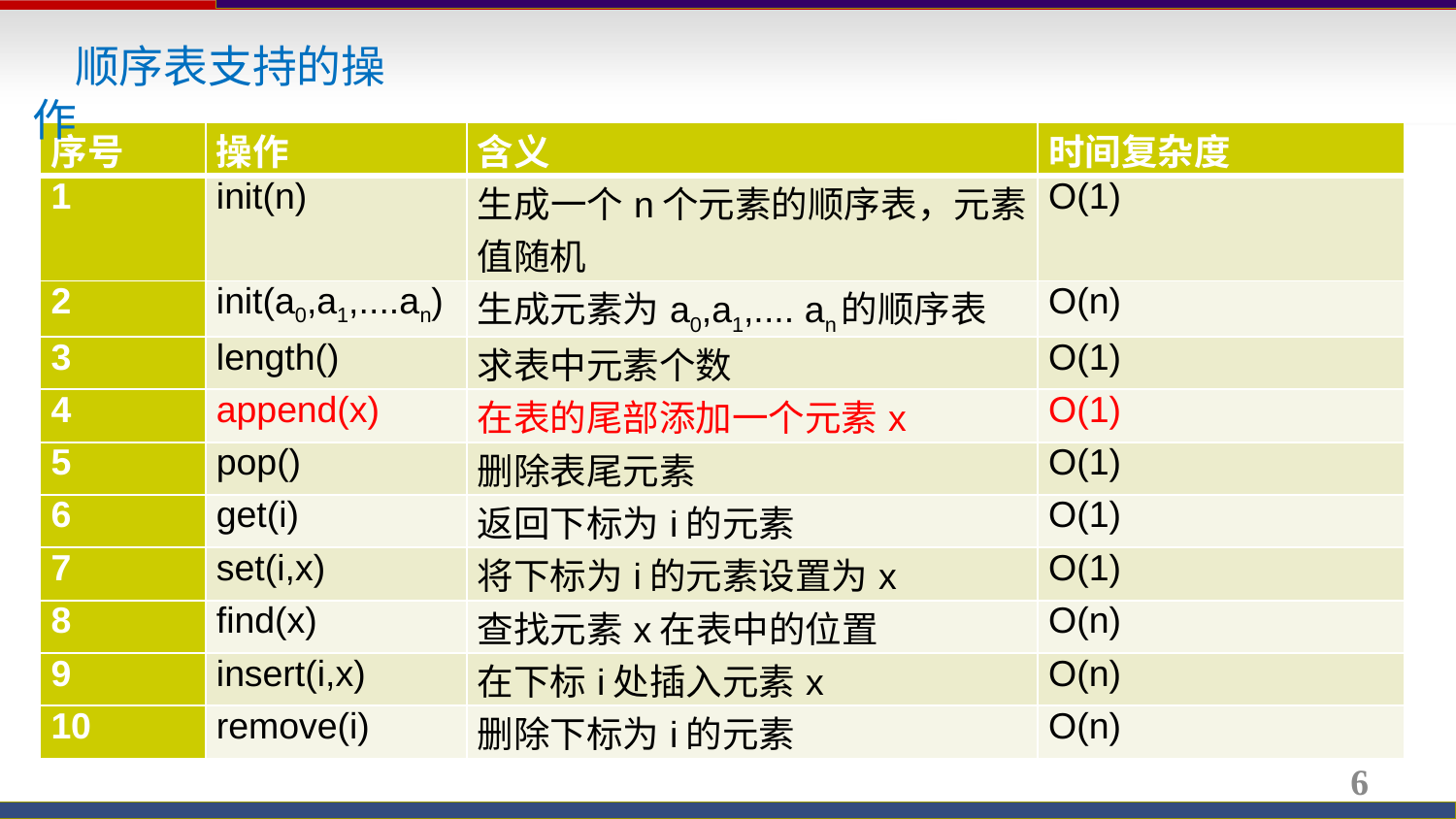

顺序表支持的操作
| 序号 | 操作 | 含义 | 时间复杂度 |
| --- | --- | --- | --- |
| 1 | init(n) | 生成一个n个元素的顺序表，元素值随机 | O(1) |
| 2 | init(a0,a1,....an) | 生成元素为a0,a1,.... an的顺序表 | O(n) |
| 3 | length() | 求表中元素个数 | O(1) |
| 4 | append(x) | 在表的尾部添加一个元素x | O(1) |
| 5 | pop() | 删除表尾元素 | O(1) |
| 6 | get(i) | 返回下标为i的元素 | O(1) |
| 7 | set(i,x) | 将下标为i的元素设置为x | O(1) |
| 8 | find(x) | 查找元素x在表中的位置 | O(n) |
| 9 | insert(i,x) | 在下标i处插入元素x | O(n) |
| 10 | remove(i) | 删除下标为i的元素 | O(n) |